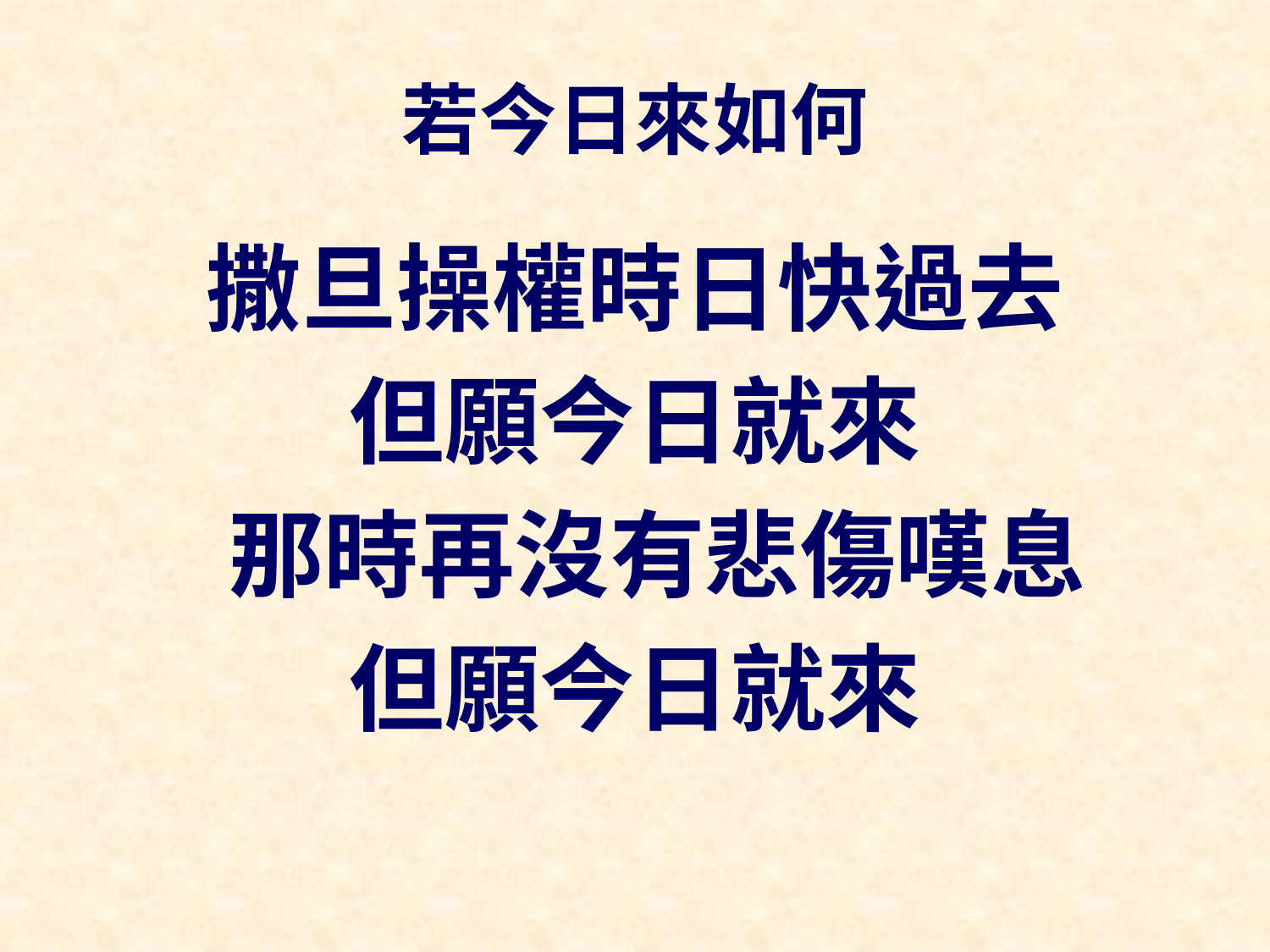

# 若今日來如何
撒旦操權時日快過去
但願今日就來
 那時再沒有悲傷嘆息
但願今日就來